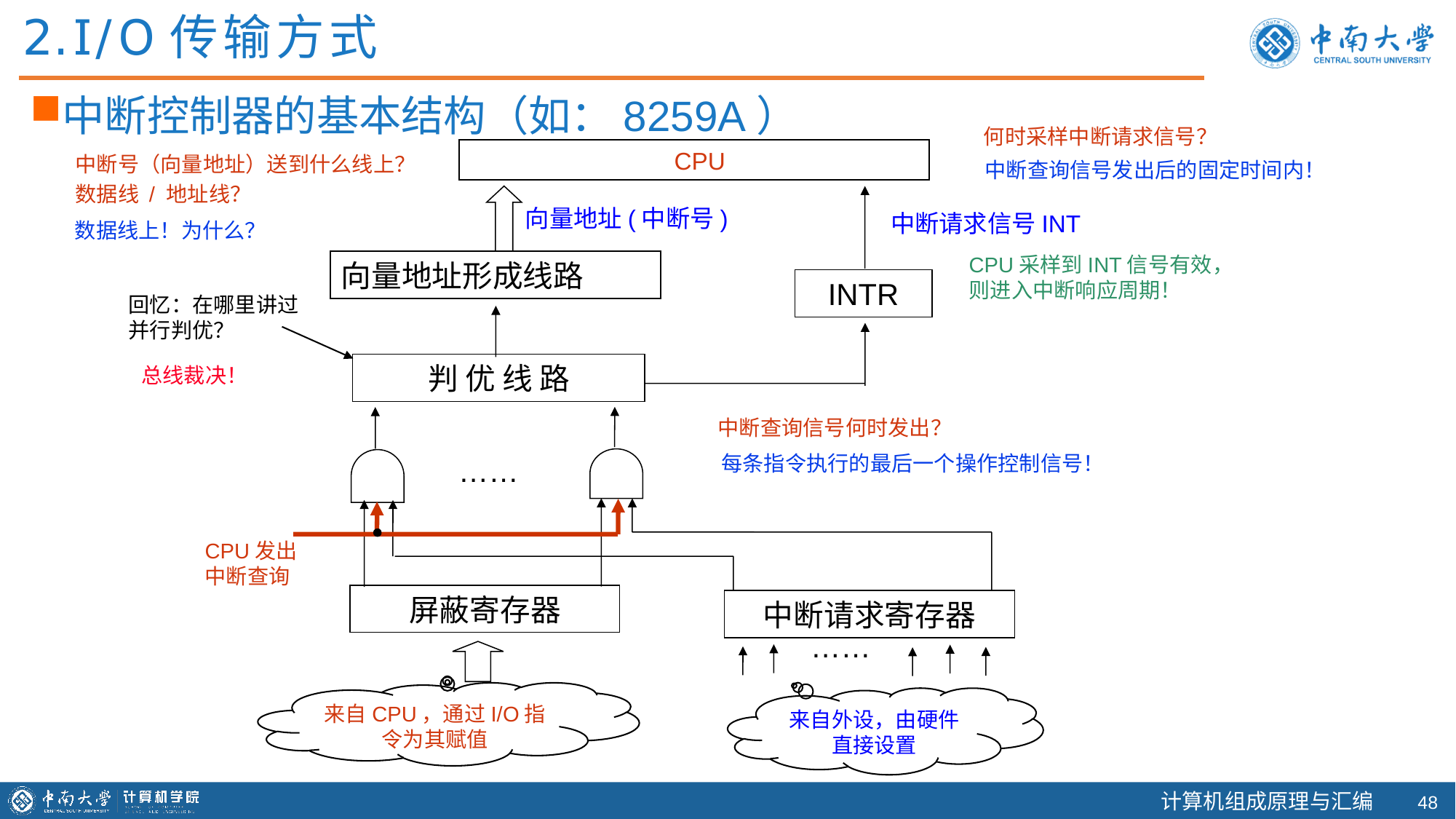

2.I/O传输方式

中断控制器的基本结构（如：8259A）
何时采样中断请求信号？
                                  CPU
中断号（向量地址）送到什么线上？
数据线 / 地址线？
中断查询信号发出后的固定时间内！

向量地址(中断号)
中断请求信号INT
数据线上！为什么？
CPU采样到INT信号有效，则进入中断响应周期！
向量地址形成线路
INTR
回忆：在哪里讲过并行判优？

判 优 线 路
总线裁决！

中断查询信号何时发出？
每条指令执行的最后一个操作控制信号！
……

CPU发出中断查询

屏蔽寄存器
中断请求寄存器
……

来自CPU，通过I/O指令为其赋值
来自外设，由硬件直接设置
48